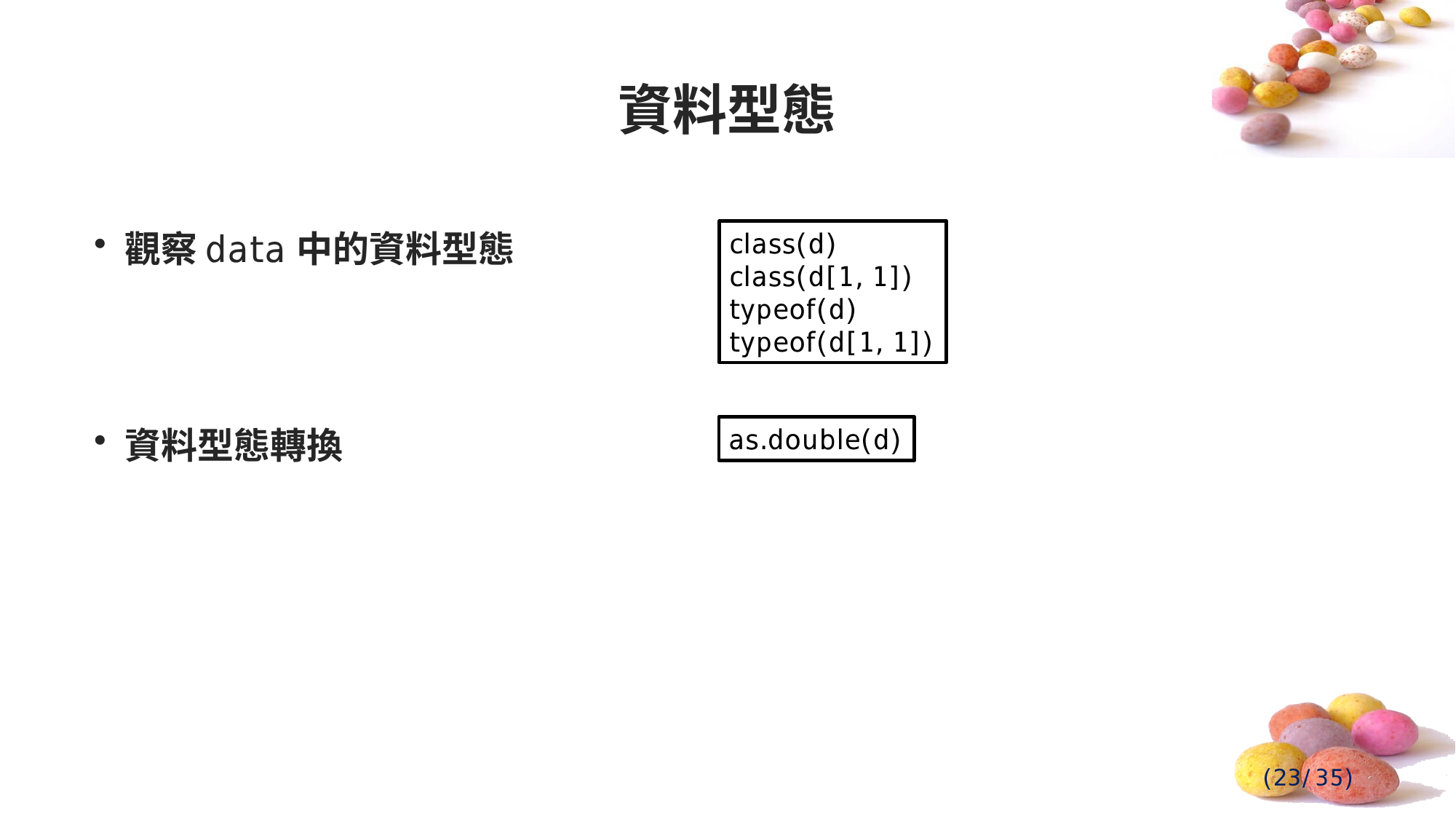

# 資料型態
觀察data中的資料型態

資料型態轉換
class(d)
class(d[1, 1])
typeof(d)
typeof(d[1, 1])
as.double(d)